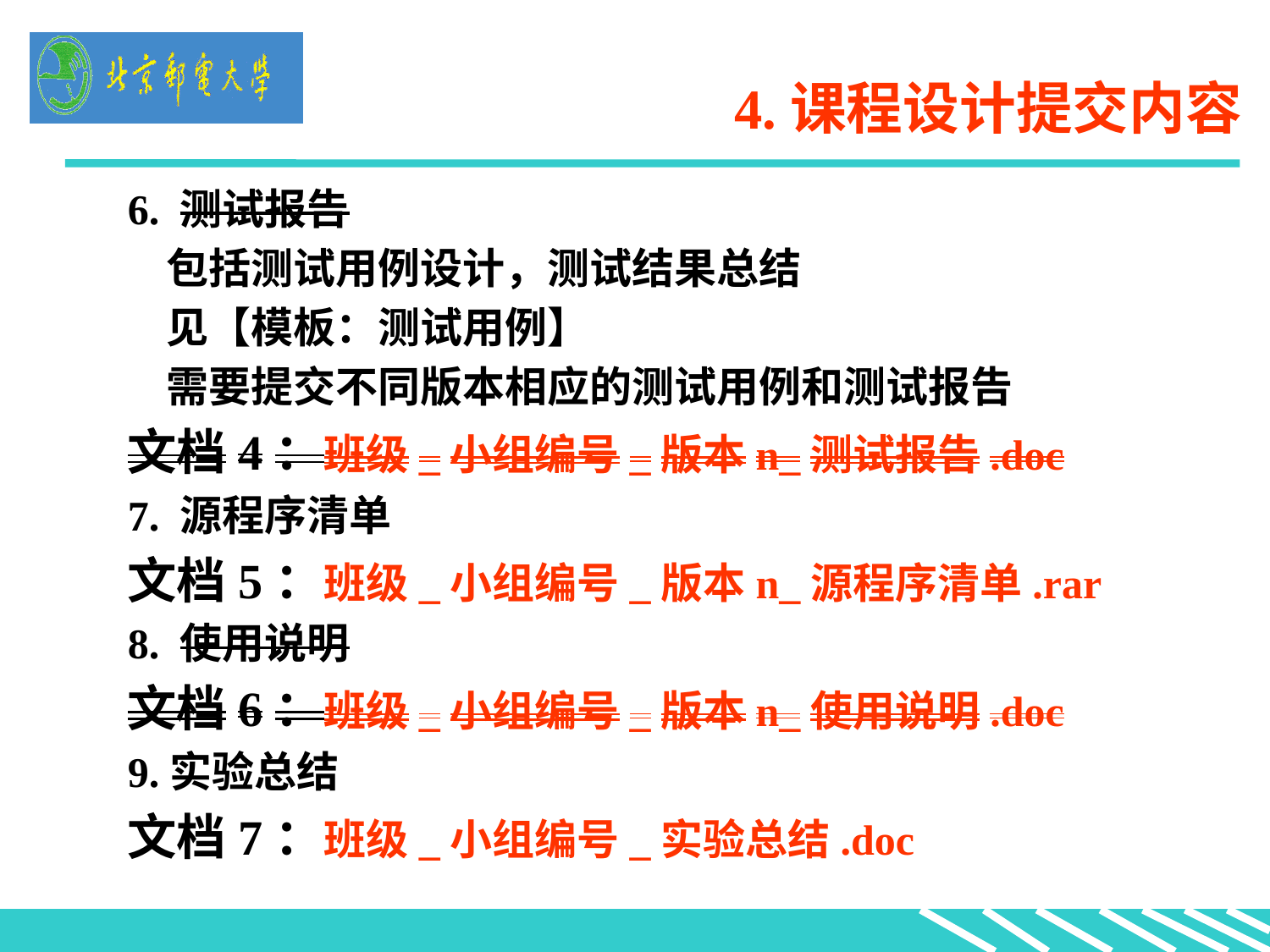

# 4.课程设计提交内容
6. 测试报告
   包括测试用例设计，测试结果总结
   见【模板：测试用例】
   需要提交不同版本相应的测试用例和测试报告
文档4：班级_小组编号_版本n_测试报告.doc
7. 源程序清单
文档5：班级_小组编号_版本n_源程序清单.rar
8. 使用说明
文档6：班级_小组编号_版本n_使用说明.doc
9.实验总结
文档7：班级_小组编号_实验总结.doc
49